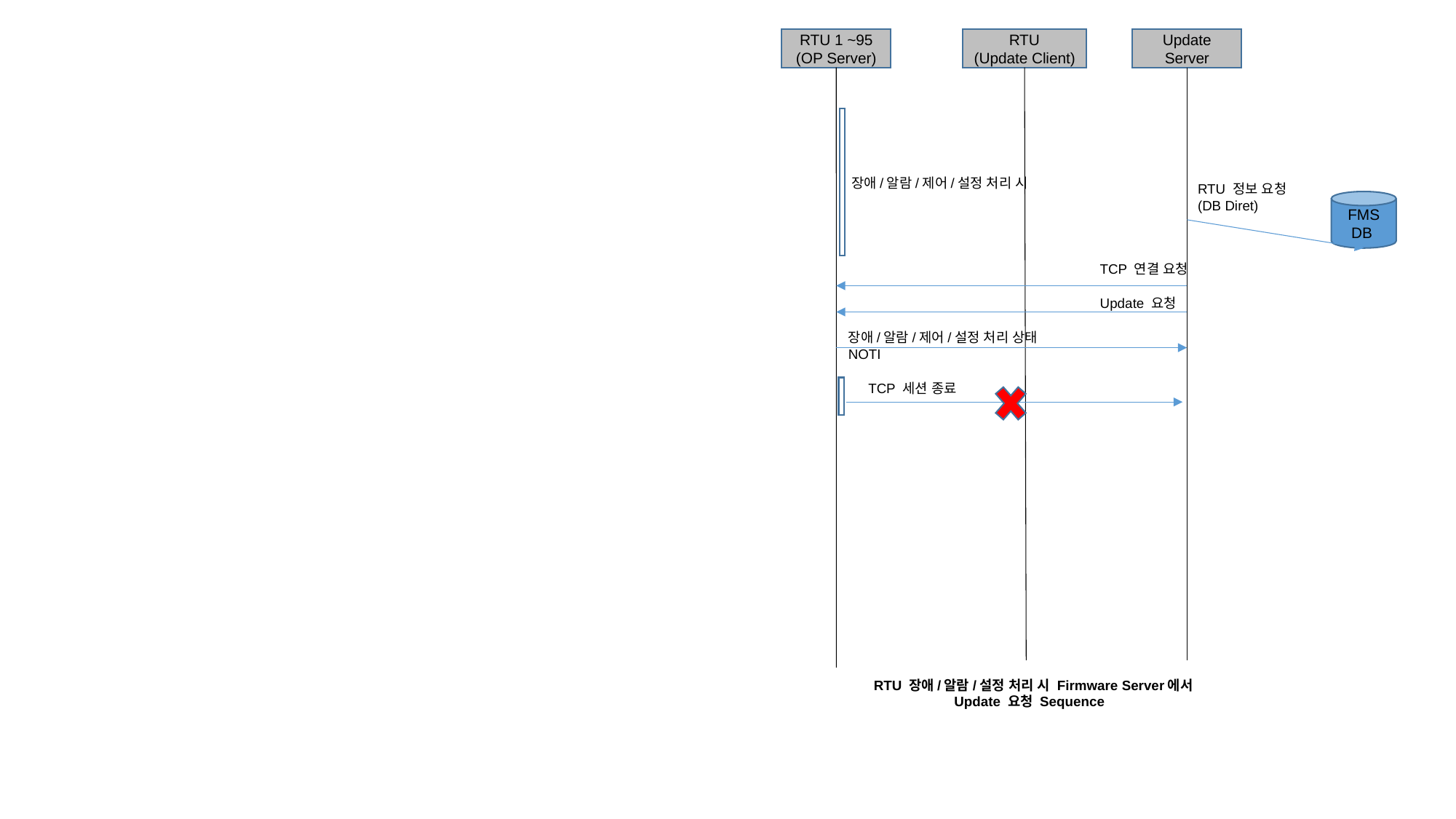

RTU 1 ~95
(OP Server)
RTU
(Update Client)
Update Server

장애/알람/제어/설정 처리 시
RTU 정보 요청
(DB Diret)
FMS DB
TCP 연결 요청
Update 요청
장애/알람/제어/설정 처리 상태 NOTI
TCP 세션 종료

RTU 장애/알람/설정 처리 시 Firmware Server에서 Update 요청 Sequence